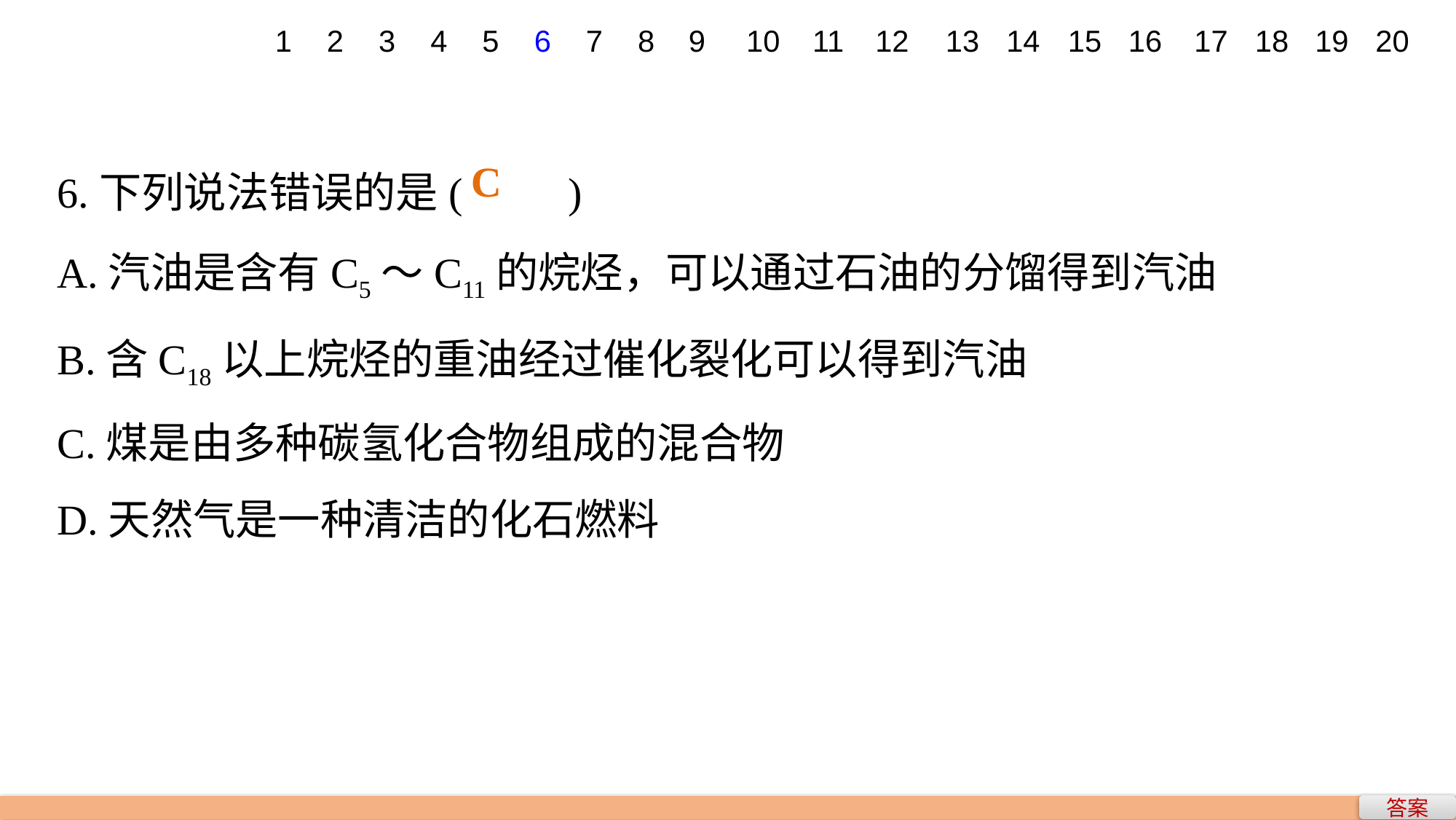

1
2
3
4
5
6
7
8
9
10
11
12
13
14
15
16
17
18
19
20
6.下列说法错误的是(　　)
A.汽油是含有C5～C11的烷烃，可以通过石油的分馏得到汽油
B.含C18以上烷烃的重油经过催化裂化可以得到汽油
C.煤是由多种碳氢化合物组成的混合物
D.天然气是一种清洁的化石燃料
C
答案